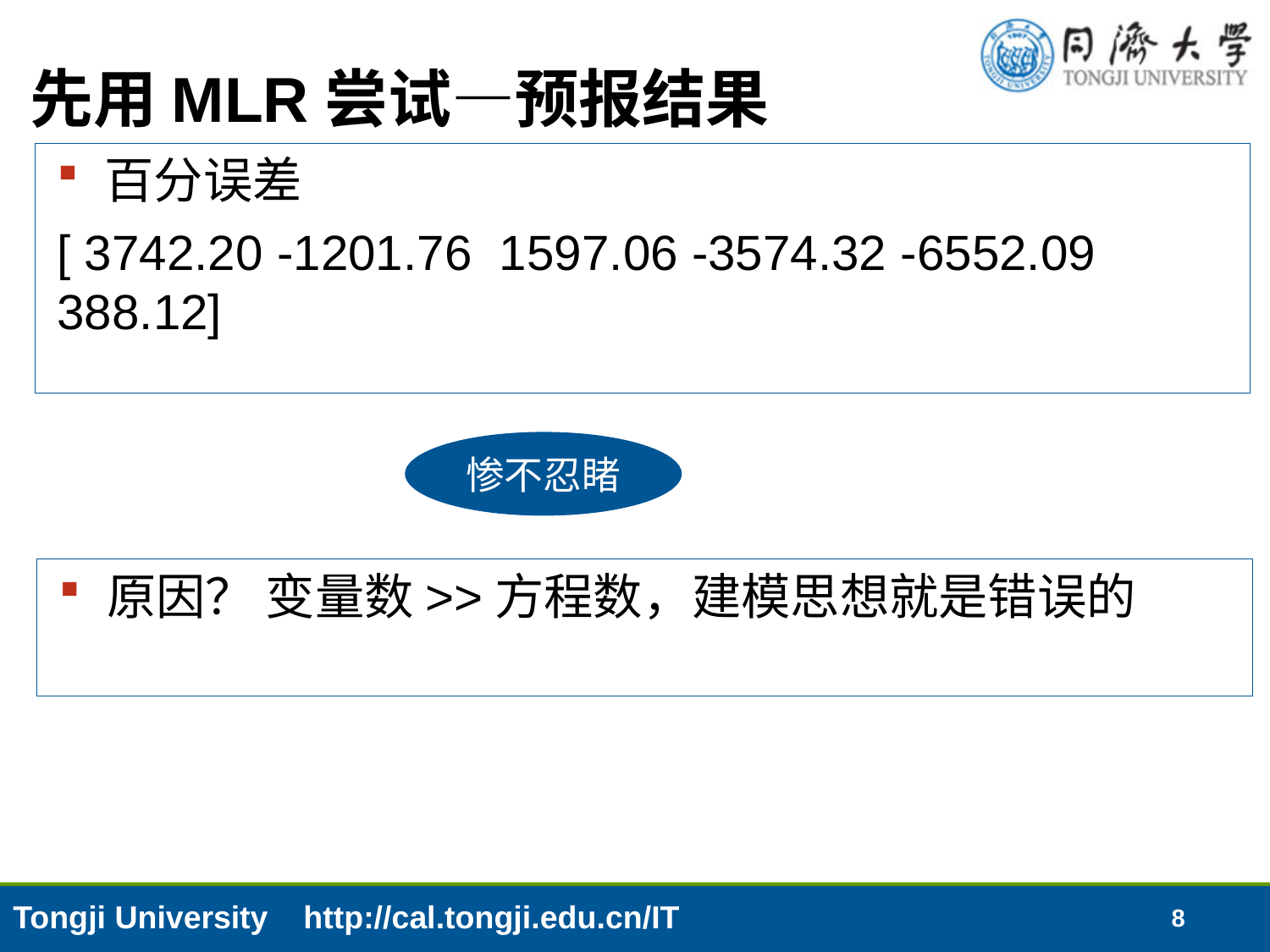

# 先用MLR尝试—预报结果
百分误差
[ 3742.20 -1201.76  1597.06 -3574.32 -6552.09   388.12]
惨不忍睹
原因？ 变量数>>方程数，建模思想就是错误的